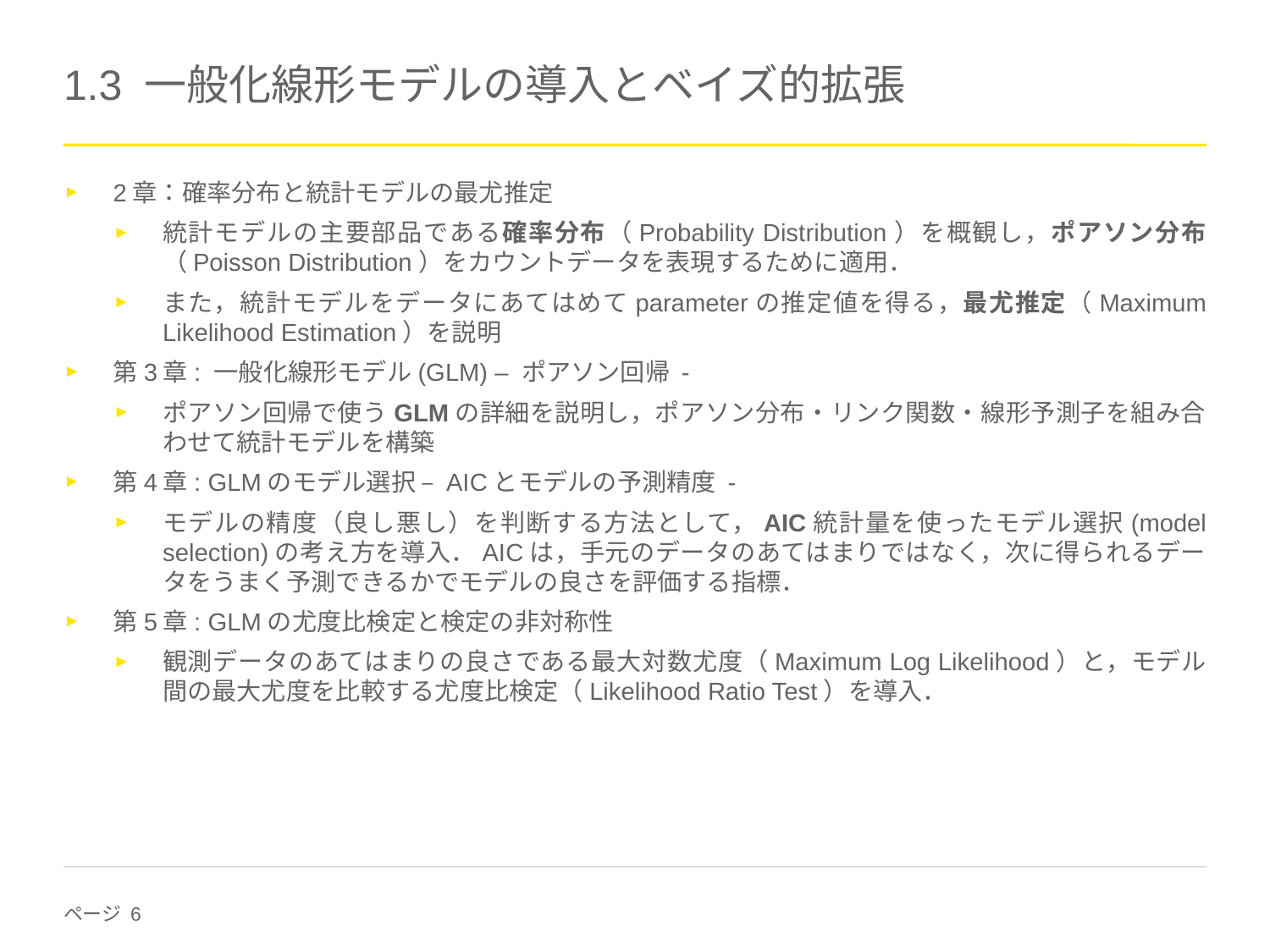

# 1.3 一般化線形モデルの導入とベイズ的拡張
2章：確率分布と統計モデルの最尤推定
統計モデルの主要部品である確率分布（Probability Distribution）を概観し，ポアソン分布（Poisson Distribution）をカウントデータを表現するために適用．
また，統計モデルをデータにあてはめてparameterの推定値を得る，最尤推定（Maximum Likelihood Estimation）を説明
第3章: 一般化線形モデル(GLM) – ポアソン回帰 -
ポアソン回帰で使うGLMの詳細を説明し，ポアソン分布・リンク関数・線形予測子を組み合わせて統計モデルを構築
第4章: GLMのモデル選択 – AICとモデルの予測精度 -
モデルの精度（良し悪し）を判断する方法として，AIC統計量を使ったモデル選択(model selection)の考え方を導入．AICは，手元のデータのあてはまりではなく，次に得られるデータをうまく予測できるかでモデルの良さを評価する指標．
第5章: GLMの尤度比検定と検定の非対称性
観測データのあてはまりの良さである最大対数尤度（Maximum Log Likelihood）と，モデル間の最大尤度を比較する尤度比検定（Likelihood Ratio Test）を導入．